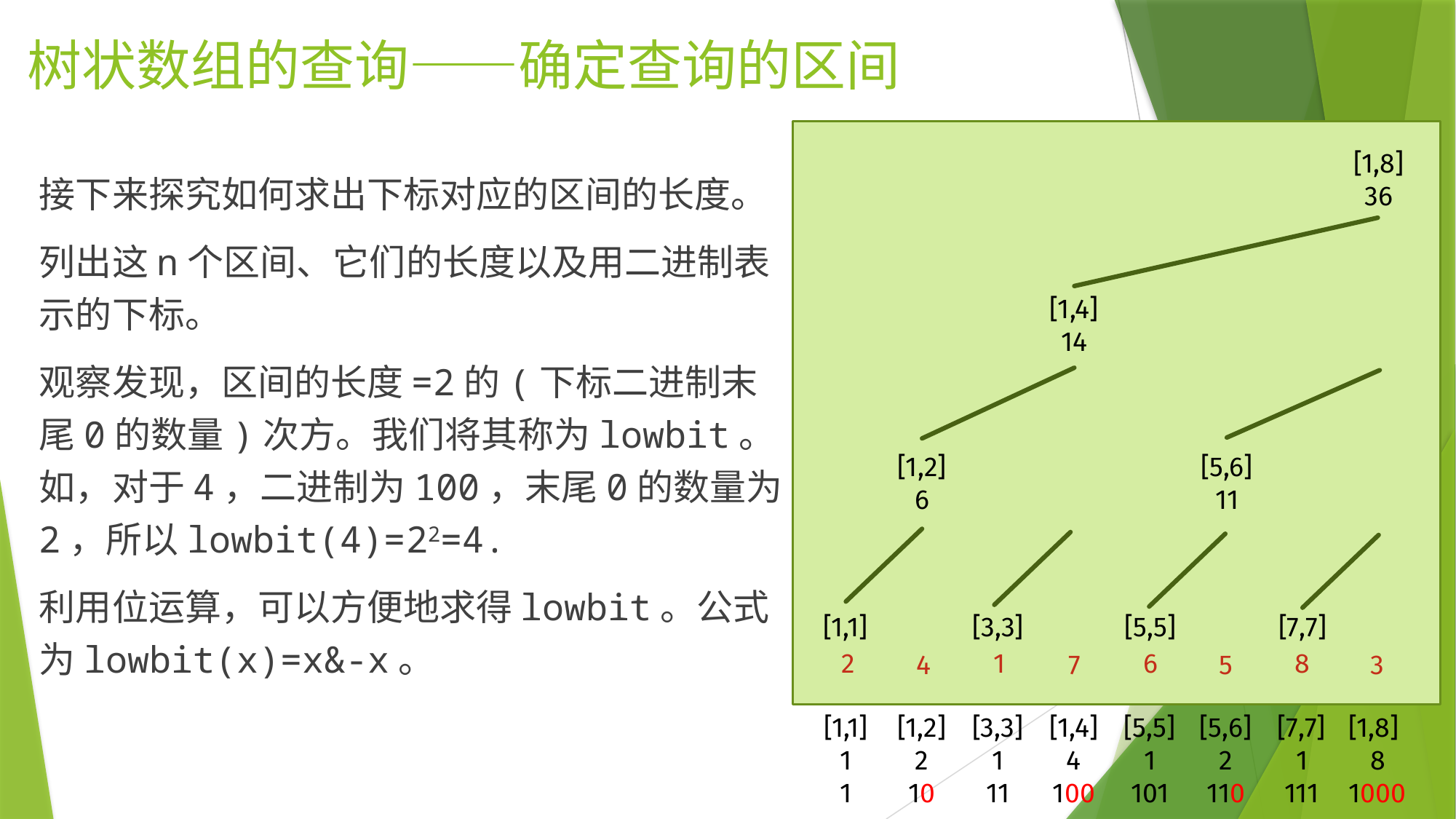

# 树状数组的查询——确定查询的区间

[1,8]
36
[1,4]
14
[1,2]
6
[5,6]
11
[1,1]
[3,3]
[5,5]
[7,7]
2
1
6
8
接下来探究如何求出下标对应的区间的长度。
列出这n个区间、它们的长度以及用二进制表示的下标。
观察发现，区间的长度=2的(下标二进制末尾0的数量)次方。我们将其称为lowbit。如，对于4，二进制为100，末尾0的数量为2，所以lowbit(4)=22=4.
利用位运算，可以方便地求得lowbit。公式为lowbit(x)=x&-x。

4
7
5
3
[1,1]
1
1
[1,2]
2
10
[3,3]
1
11
[1,4]
4
100
[5,5]
1
101
[5,6]
2
110
[7,7]
1
111
[1,8]
8
1000